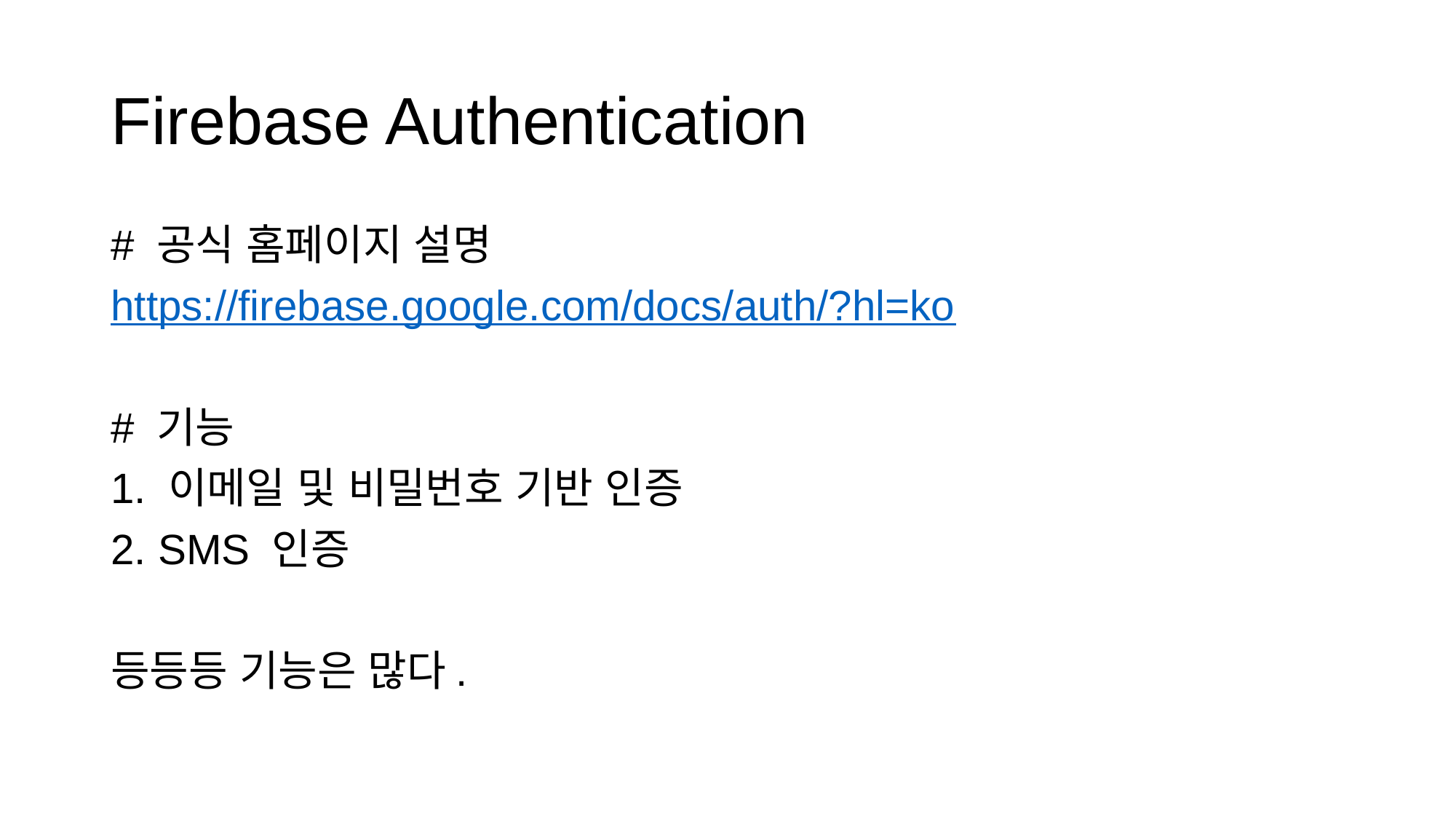

# Firebase Authentication
# 공식 홈페이지 설명
https://firebase.google.com/docs/auth/?hl=ko

# 기능
1. 이메일 및 비밀번호 기반 인증
2. SMS 인증

등등등 기능은 많다.